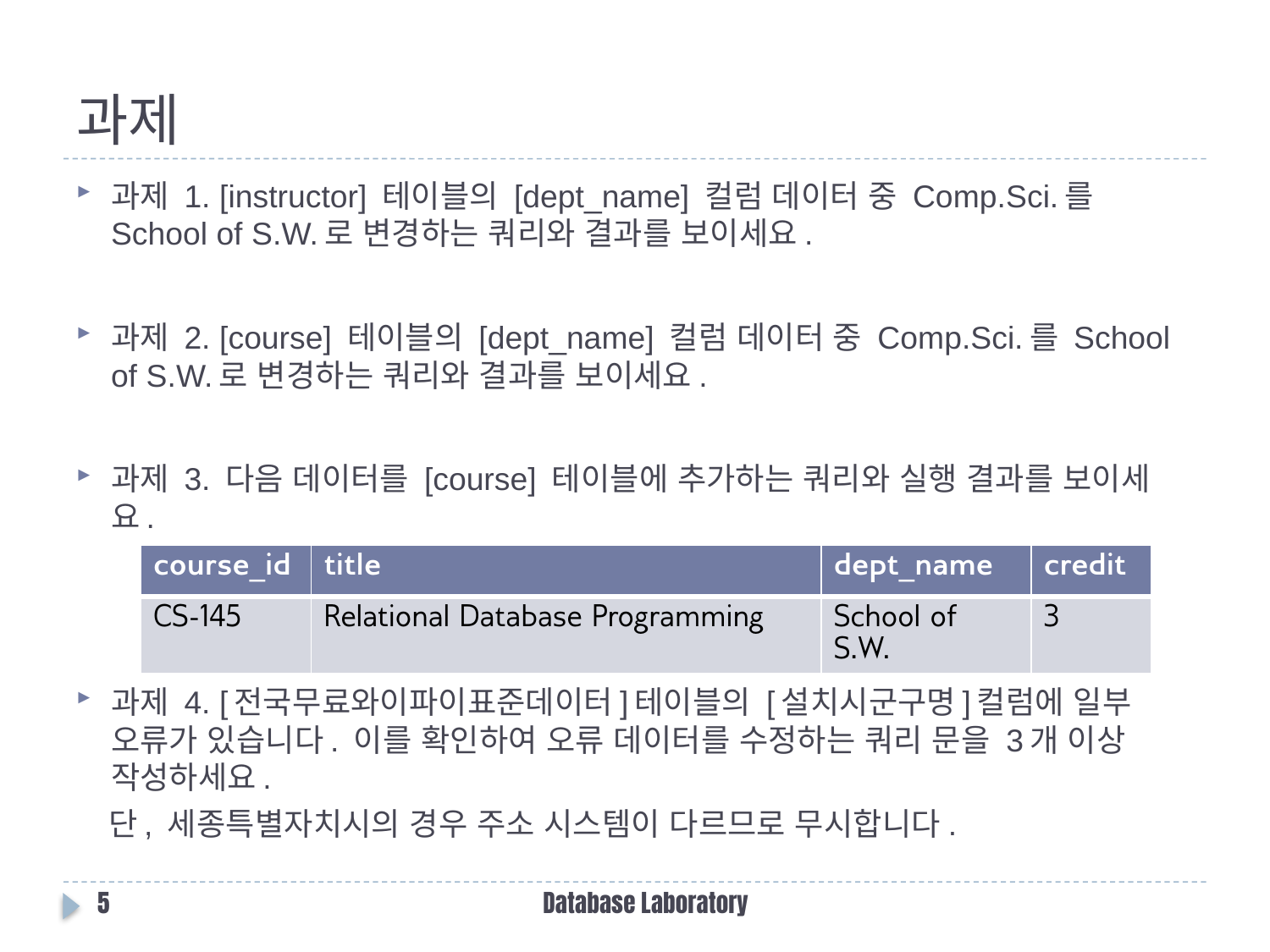

# 과제
과제 1. [instructor] 테이블의 [dept_name] 컬럼 데이터 중 Comp.Sci.를 School of S.W.로 변경하는 쿼리와 결과를 보이세요.

과제 2. [course] 테이블의 [dept_name] 컬럼 데이터 중 Comp.Sci.를 School of S.W.로 변경하는 쿼리와 결과를 보이세요.

과제 3. 다음 데이터를 [course] 테이블에 추가하는 쿼리와 실행 결과를 보이세요.

과제 4. [전국무료와이파이표준데이터]테이블의 [설치시군구명]컬럼에 일부 오류가 있습니다. 이를 확인하여 오류 데이터를 수정하는 쿼리 문을 3개 이상 작성하세요.
   단, 세종특별자치시의 경우 주소 시스템이 다르므로 무시합니다.

| course\_id | title | dept\_name | credit |
| --- | --- | --- | --- |
| CS-145 | Relational Database Programming | School of S.W. | 3 |
5
Database Laboratory